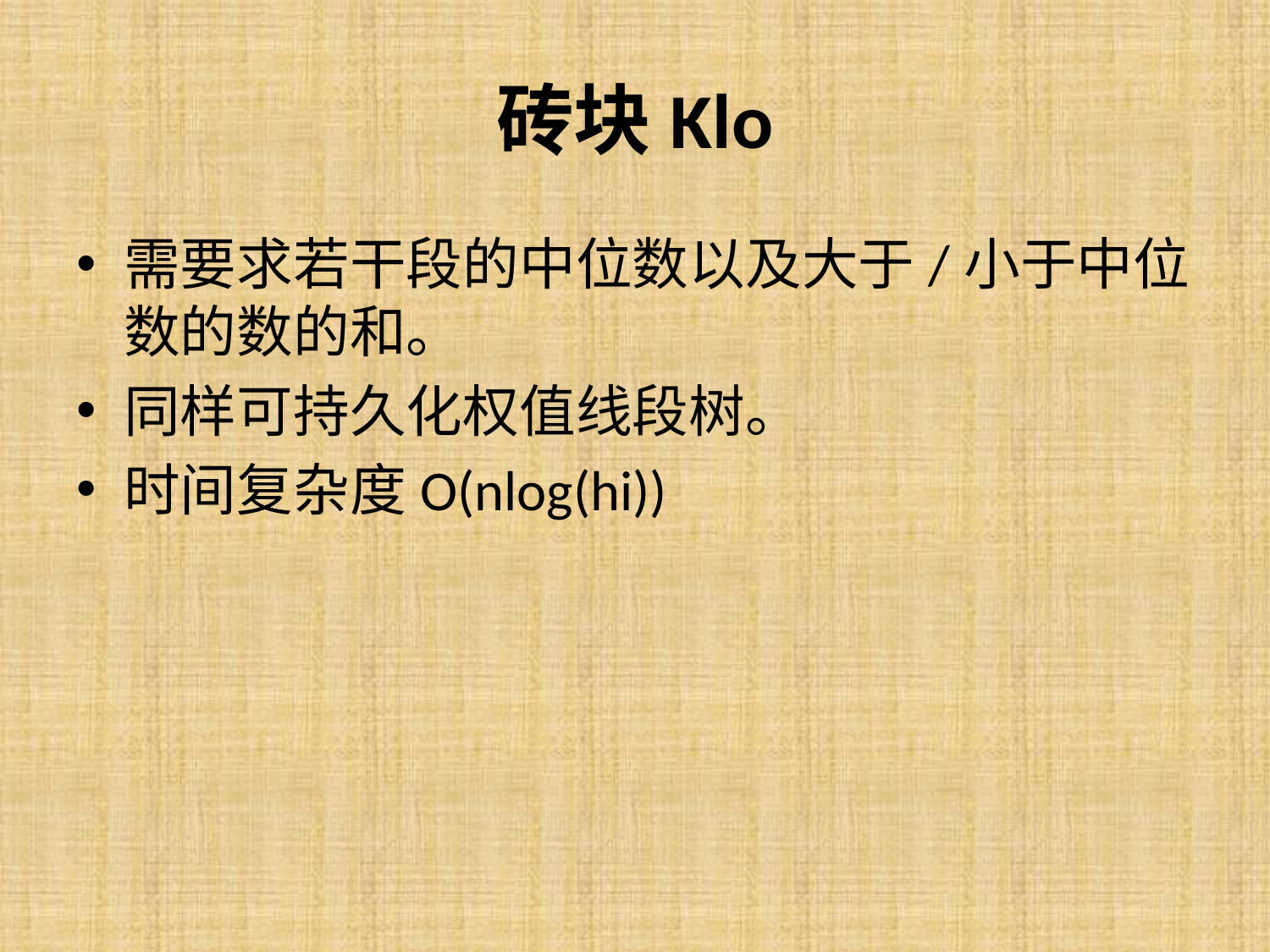

# 砖块Klo
需要求若干段的中位数以及大于/小于中位数的数的和。
同样可持久化权值线段树。
时间复杂度O(nlog(hi))